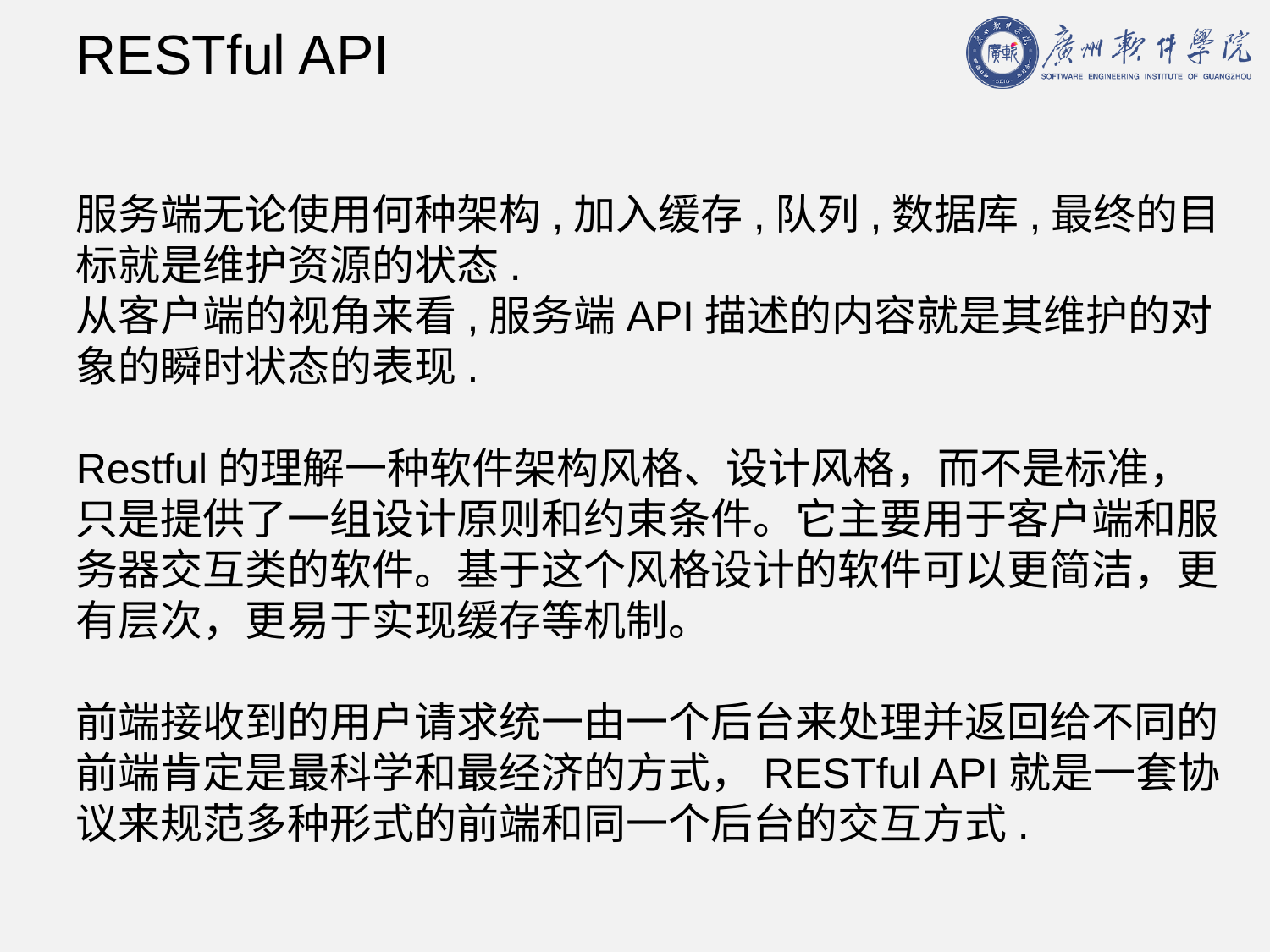

# RESTful API
服务端无论使用何种架构,加入缓存,队列,数据库,最终的目标就是维护资源的状态.
从客户端的视角来看,服务端API描述的内容就是其维护的对象的瞬时状态的表现.

Restful的理解一种软件架构风格、设计风格，而不是标准，只是提供了一组设计原则和约束条件。它主要用于客户端和服务器交互类的软件。基于这个风格设计的软件可以更简洁，更有层次，更易于实现缓存等机制。

前端接收到的用户请求统一由一个后台来处理并返回给不同的前端肯定是最科学和最经济的方式，RESTful API就是一套协议来规范多种形式的前端和同一个后台的交互方式.